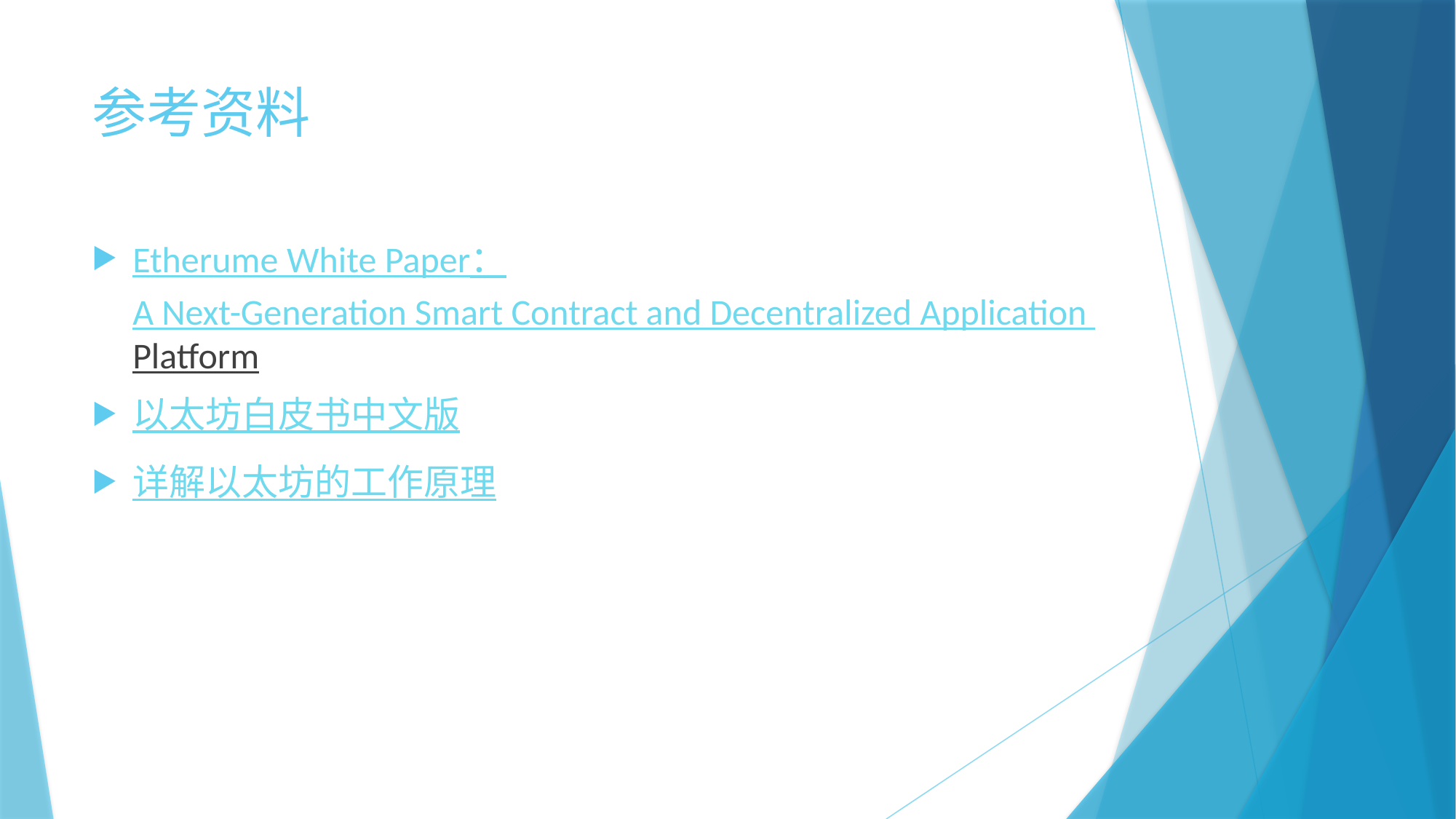

# 参考资料
Etherume White Paper：A Next-Generation Smart Contract and Decentralized Application Platform
以太坊白皮书中文版
详解以太坊的工作原理